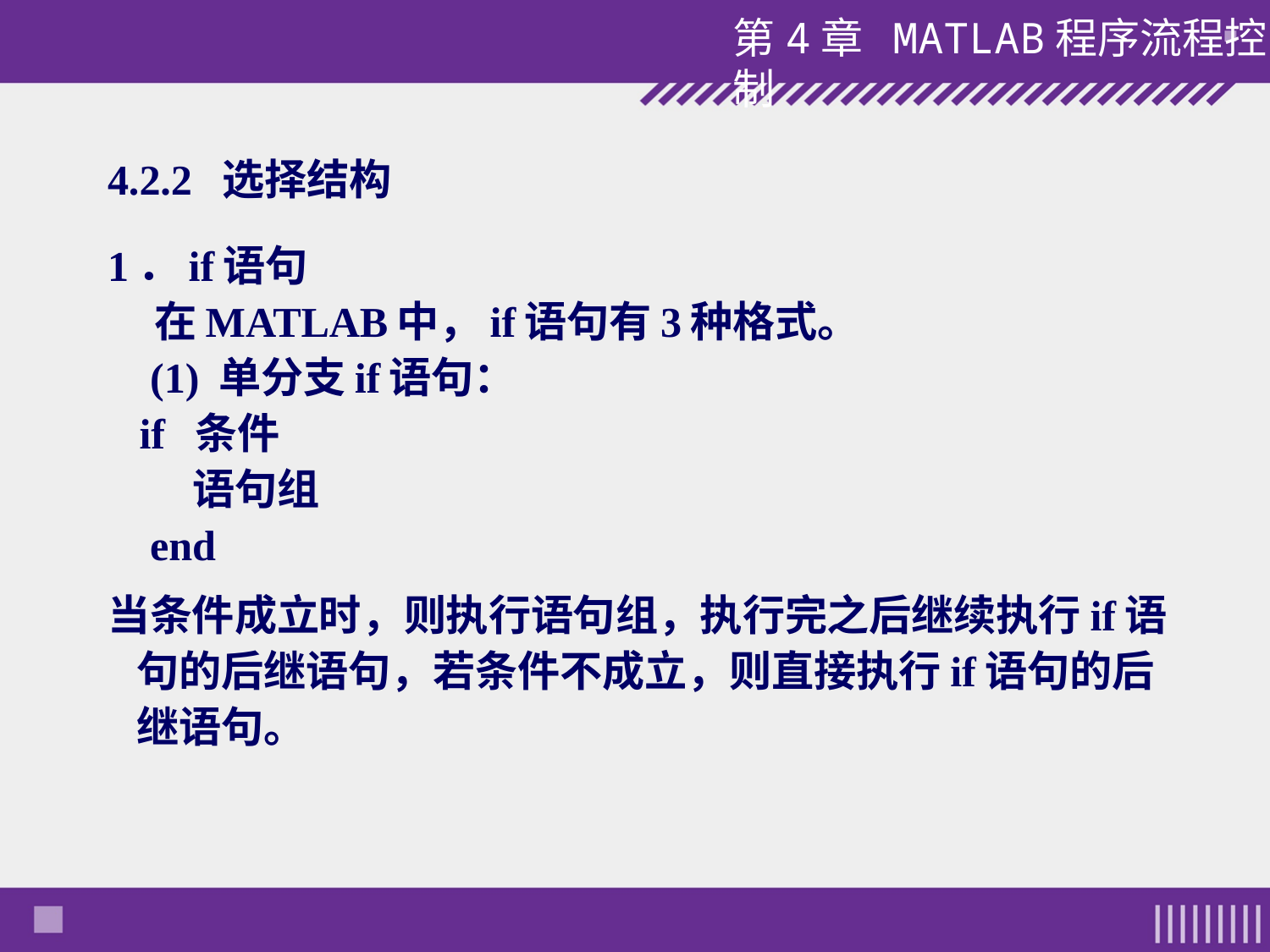

4.2.2  选择结构

1．if语句
    在MATLAB中，if语句有3种格式。
    (1) 单分支if语句：
   if  条件
        语句组
    end
当条件成立时，则执行语句组，执行完之后继续执行if语句的后继语句，若条件不成立，则直接执行if语句的后继语句。